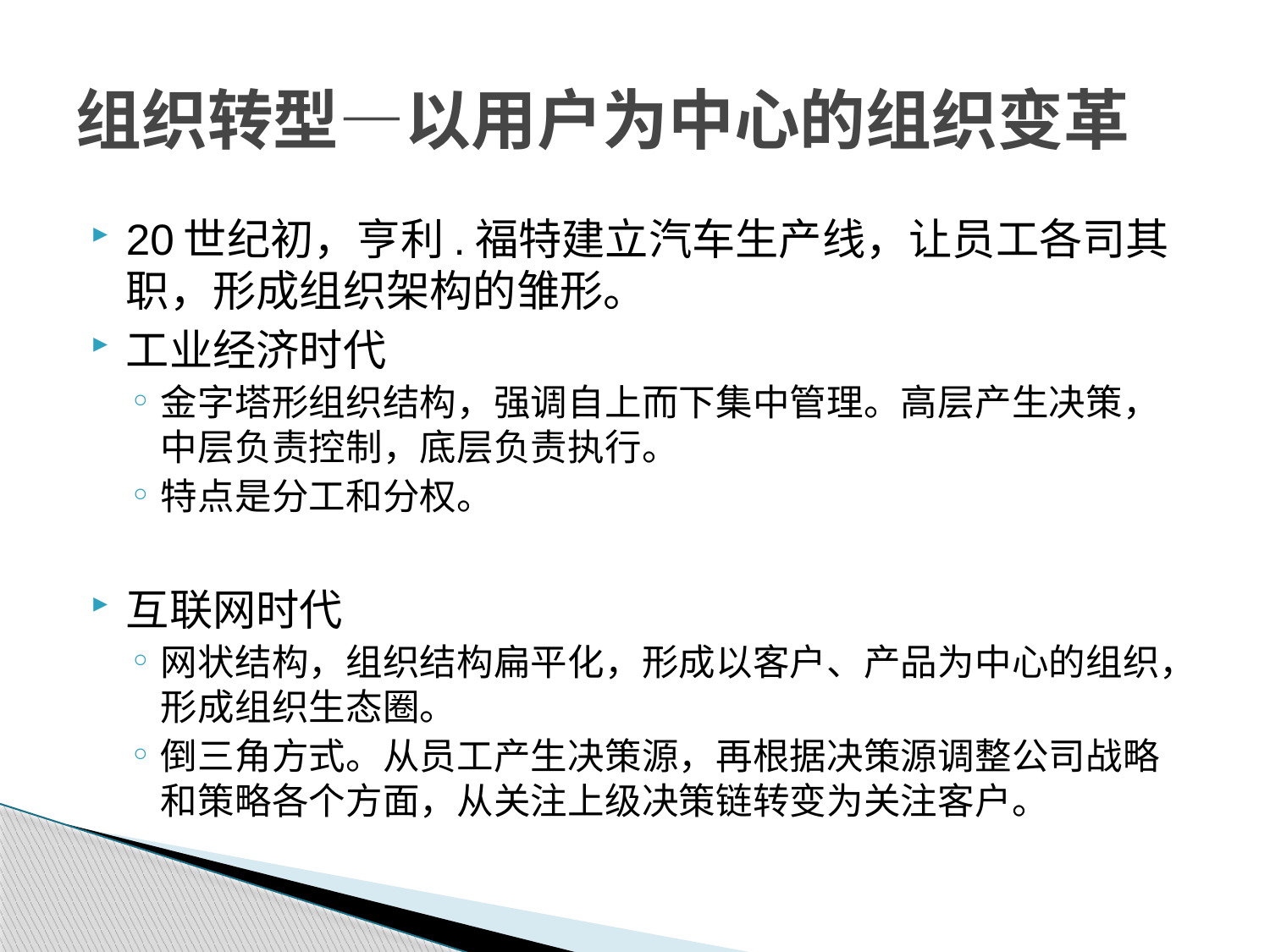

# 组织转型—以用户为中心的组织变革
20世纪初，亨利.福特建立汽车生产线，让员工各司其职，形成组织架构的雏形。
工业经济时代
金字塔形组织结构，强调自上而下集中管理。高层产生决策，中层负责控制，底层负责执行。
特点是分工和分权。

互联网时代
网状结构，组织结构扁平化，形成以客户、产品为中心的组织，形成组织生态圈。
倒三角方式。从员工产生决策源，再根据决策源调整公司战略和策略各个方面，从关注上级决策链转变为关注客户。